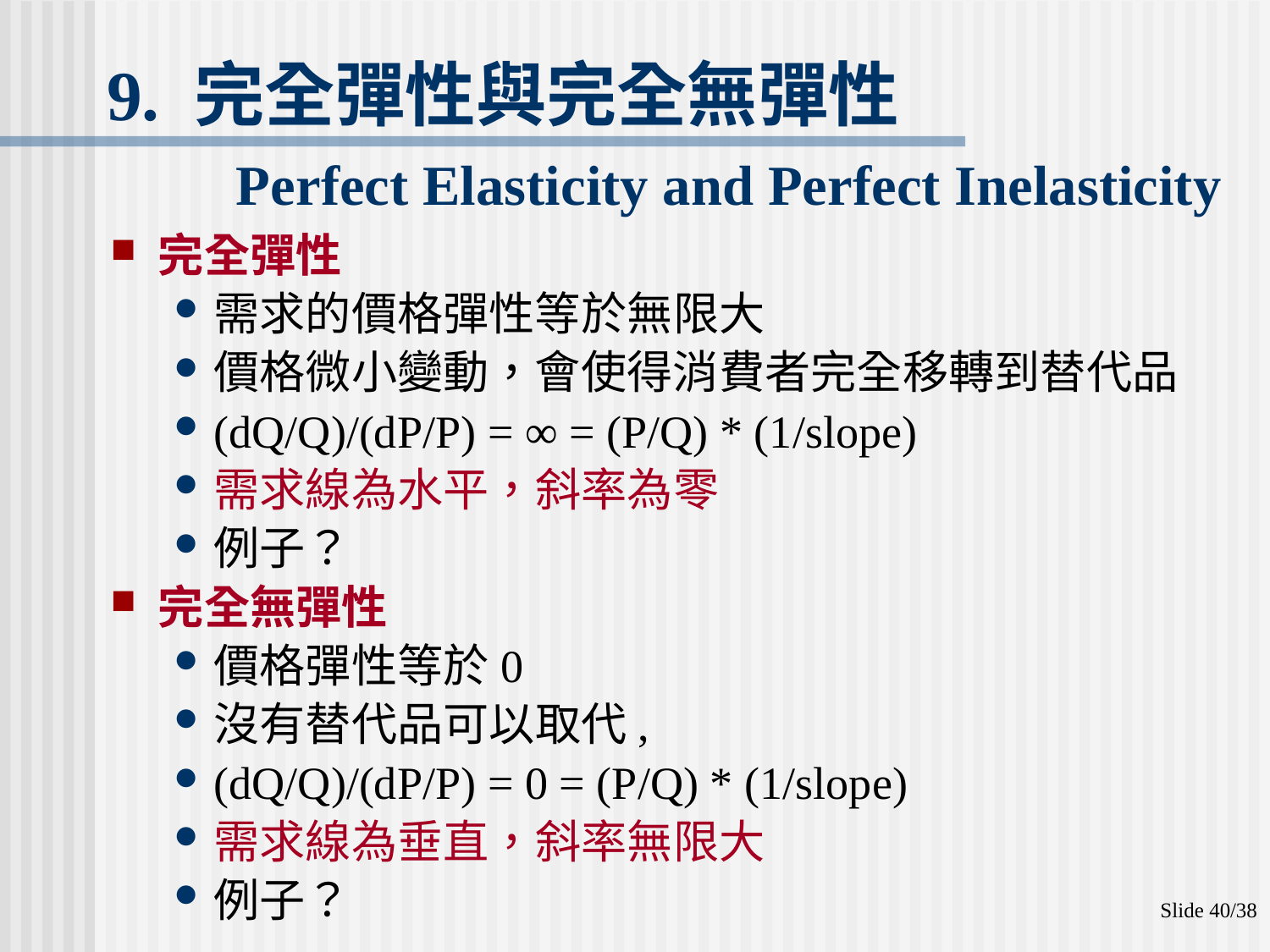

# 9. 完全彈性與完全無彈性 Perfect Elasticity and Perfect Inelasticity
完全彈性
需求的價格彈性等於無限大
價格微小變動，會使得消費者完全移轉到替代品
(dQ/Q)/(dP/P) = ∞ = (P/Q) * (1/slope)
需求線為水平，斜率為零
例子？
完全無彈性
價格彈性等於0
沒有替代品可以取代,
(dQ/Q)/(dP/P) = 0 = (P/Q) * (1/slope)
需求線為垂直，斜率無限大
例子？
Slide 40/38